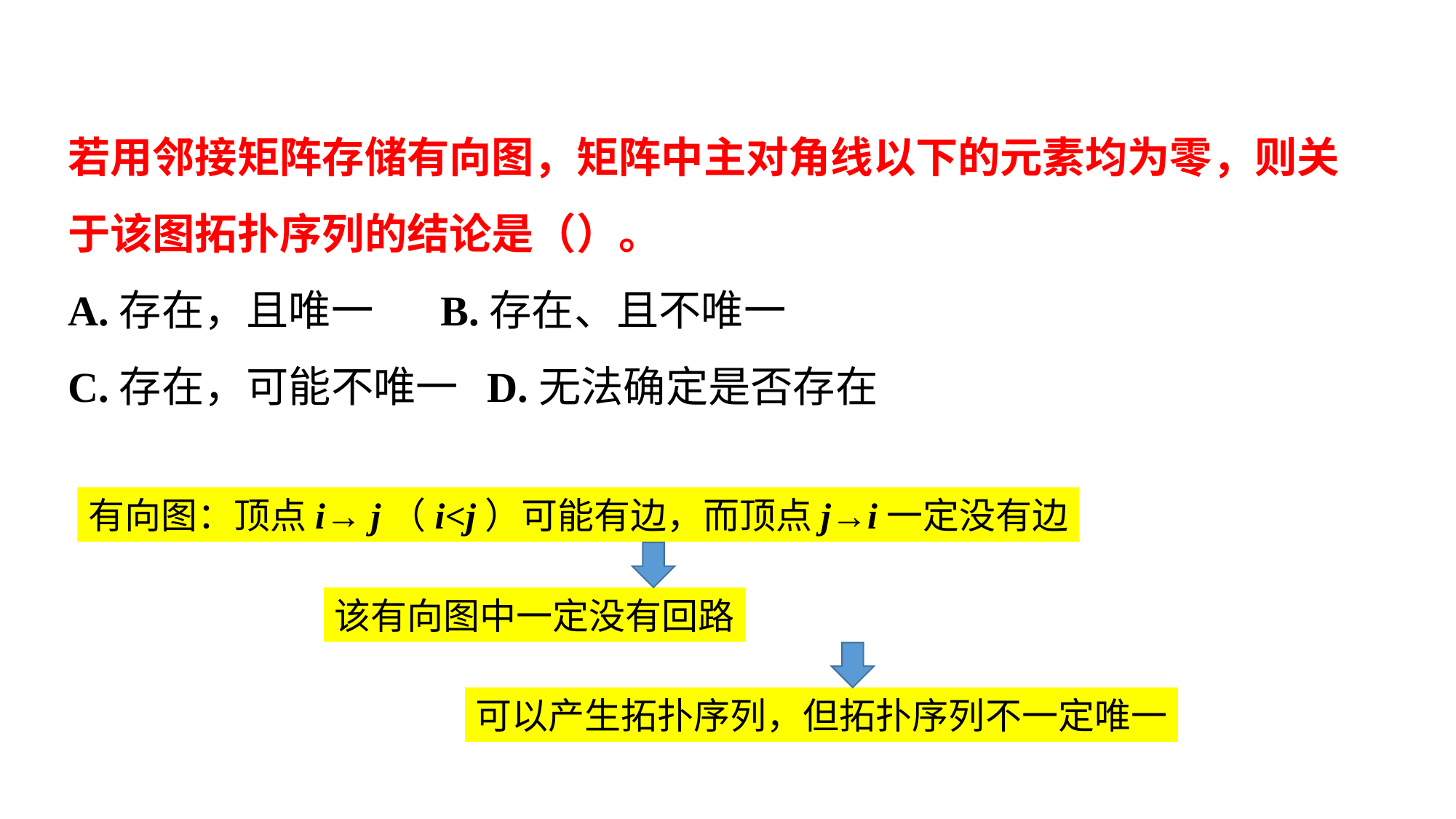

若用邻接矩阵存储有向图，矩阵中主对角线以下的元素均为零，则关于该图拓扑序列的结论是（）。
A.存在，且唯一      B.存在、且不唯一
C.存在，可能不唯一  D.无法确定是否存在
有向图：顶点i→ j（i<j）可能有边，而顶点j→i一定没有边

该有向图中一定没有回路

可以产生拓扑序列，但拓扑序列不一定唯一